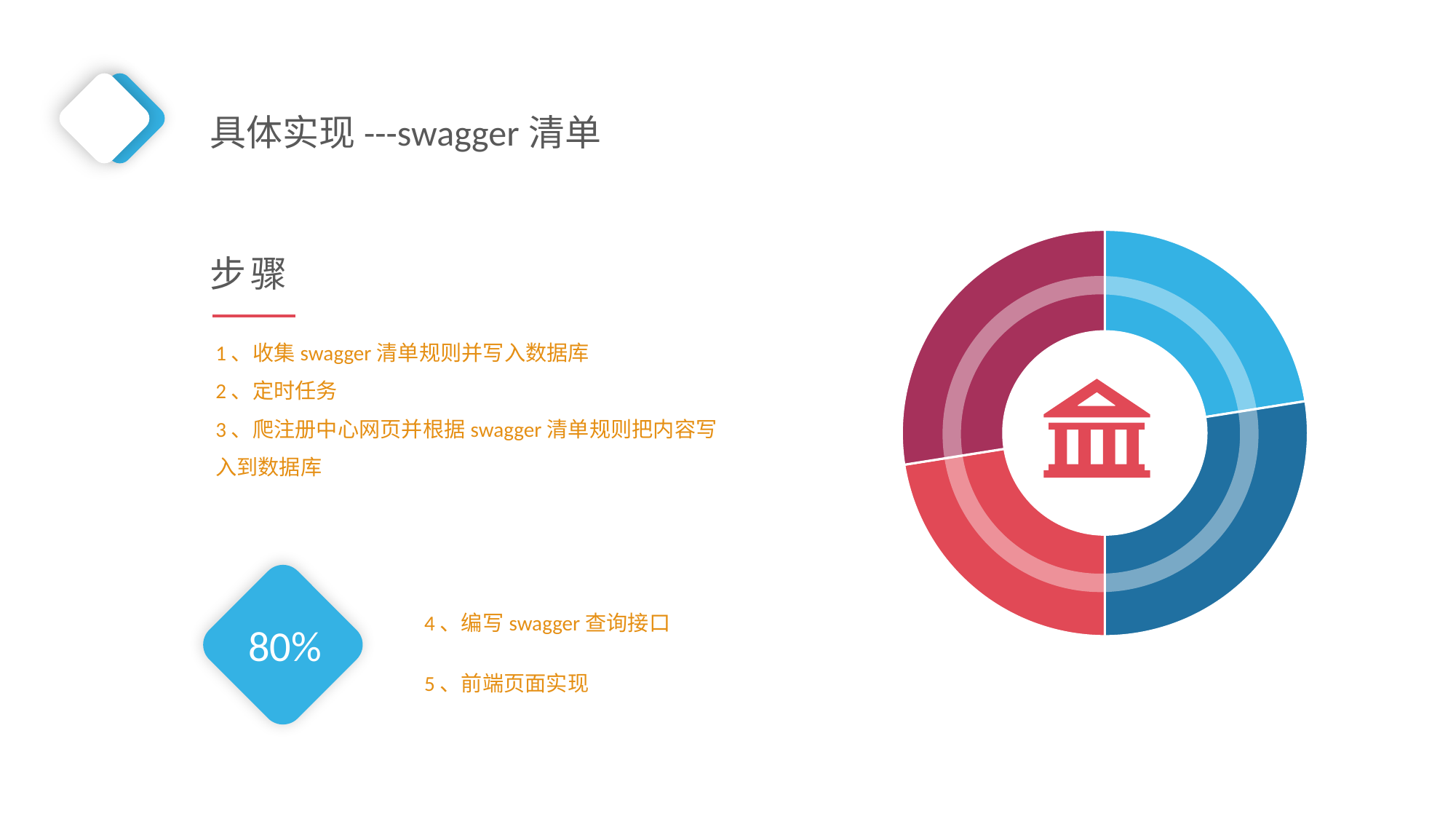

具体实现---swagger清单

### Chart

| Category | 销售额 |
|---|---|
| 第一季度 | 45.0 |
| 第二季度 | 55.0 |
| 第三季度 | 45.0 |
| 第四季度 | 55.0 |
步骤

1、收集swagger清单规则并写入数据库
2、定时任务
3、爬注册中心网页并根据swagger清单规则把内容写入到数据库

80%
4、编写swagger查询接口
5、前端页面实现